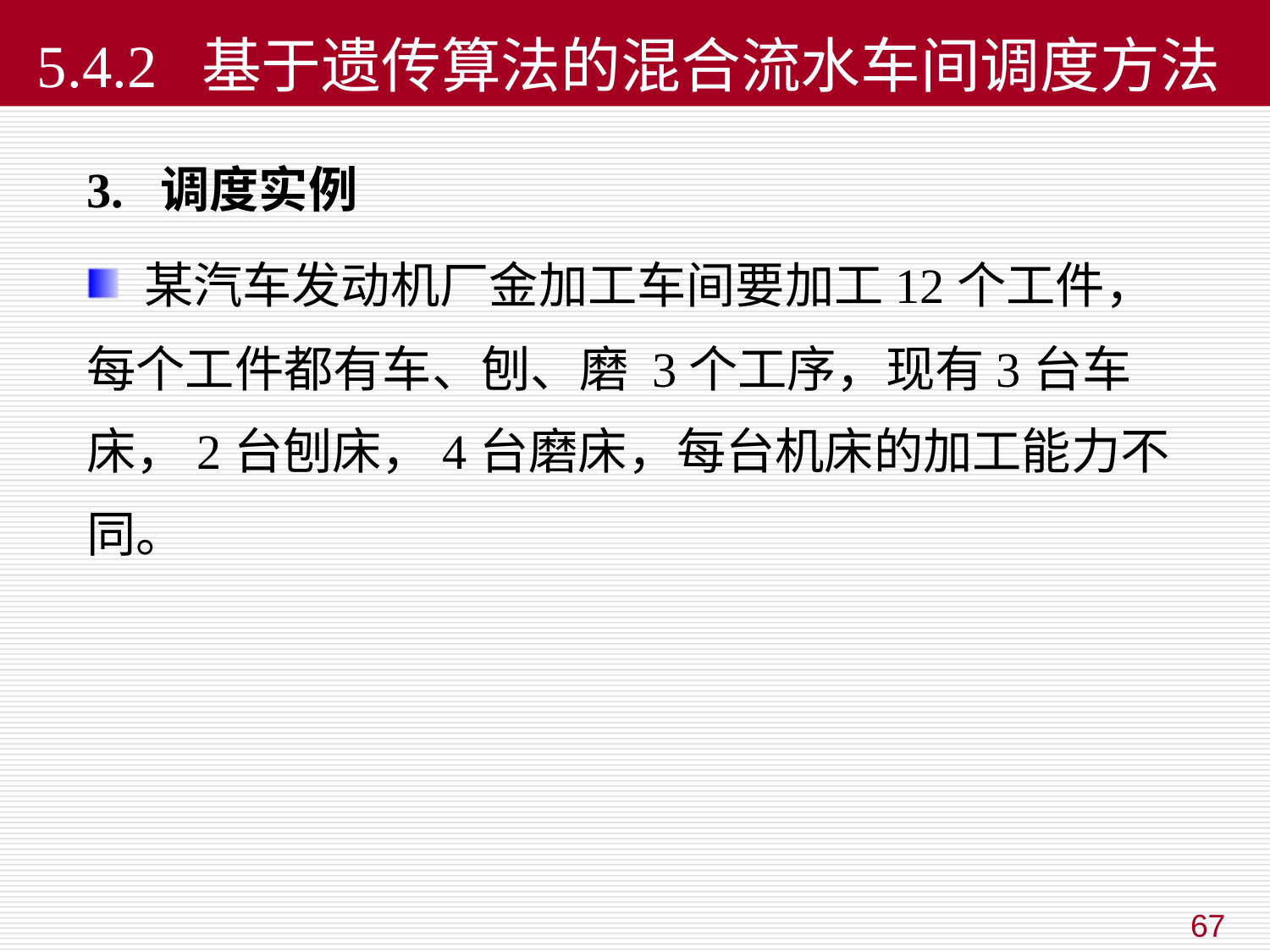

# 5.4.2  基于遗传算法的混合流水车间调度方法
3.  调度实例
 某汽车发动机厂金加工车间要加工12个工件，每个工件都有车、刨、磨 3个工序，现有3台车床，2台刨床，4台磨床，每台机床的加工能力不同。
67